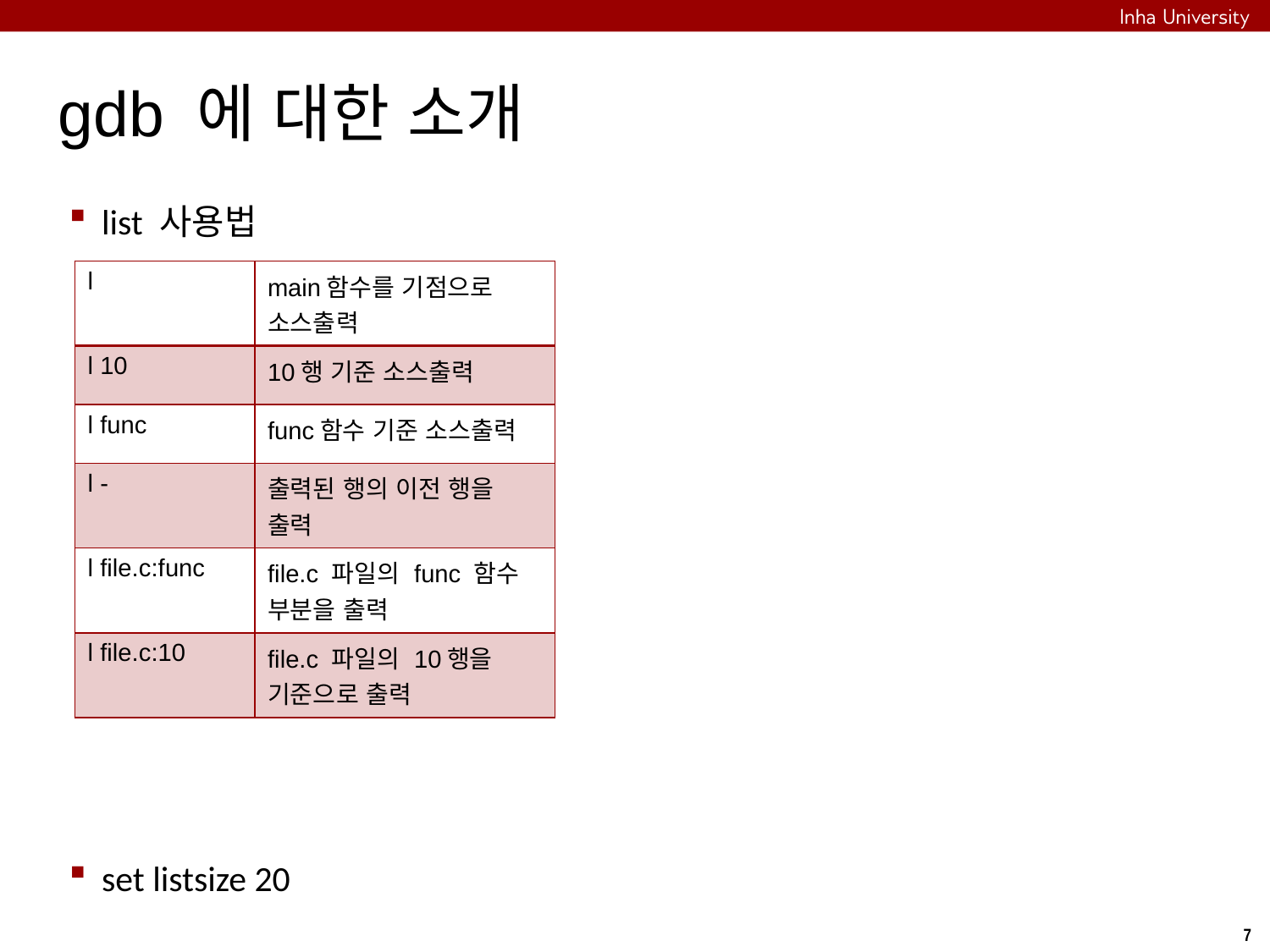

Inha University
# gdb 에 대한 소개
list 사용법

set listsize 20

| l | main함수를 기점으로 소스출력 |
| --- | --- |
| l 10 | 10행 기준 소스출력 |
| l func | func함수 기준 소스출력 |
| l - | 출력된 행의 이전 행을 출력 |
| l file.c:func | file.c 파일의 func 함수 부분을 출력 |
| l file.c:10 | file.c 파일의 10행을 기준으로 출력 |